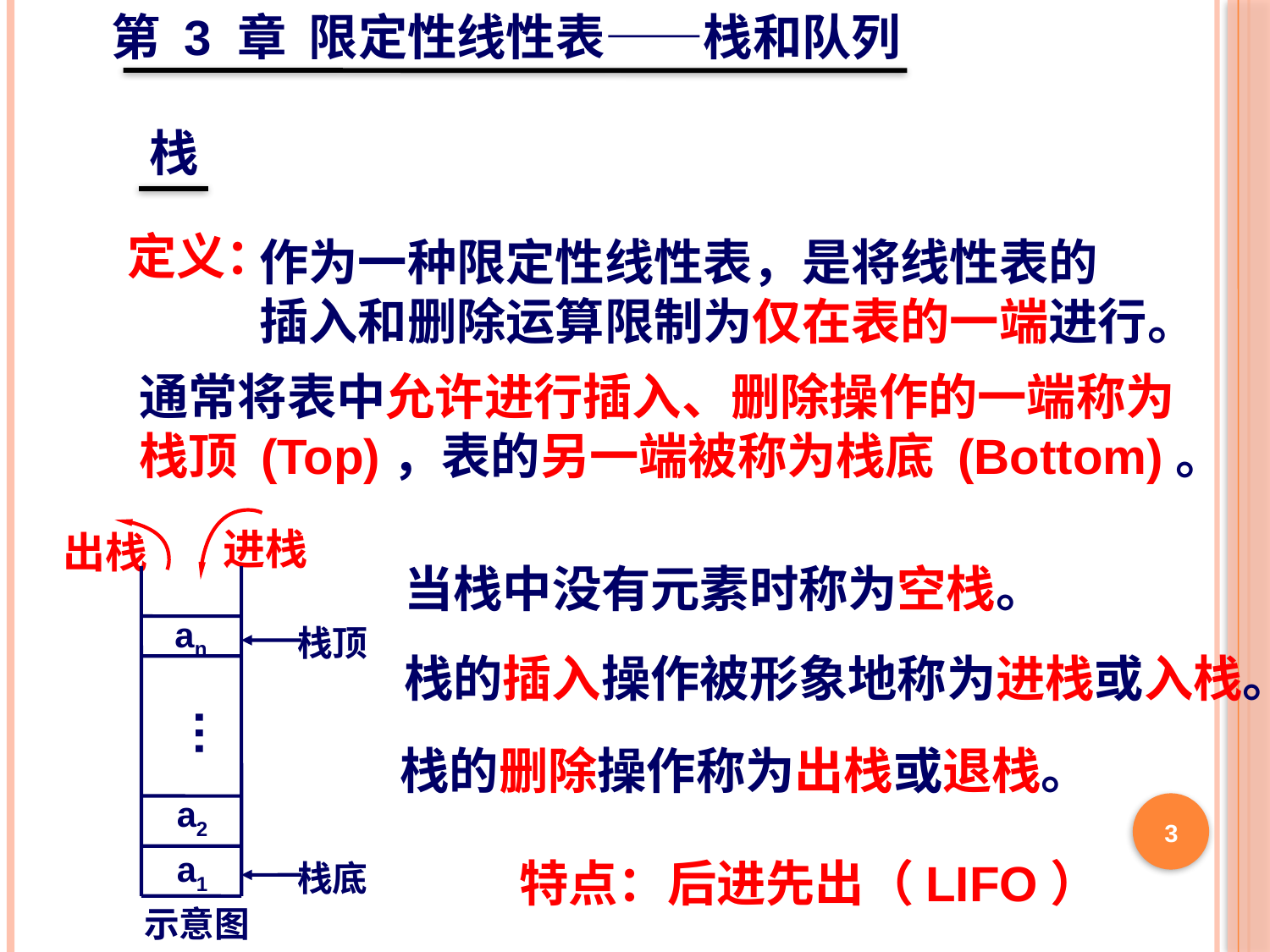

第 3 章  限定性线性表——栈和队列
栈
定义：
作为一种限定性线性表，是将线性表的
插入和删除运算限制为仅在表的一端进行。
通常将表中允许进行插入、删除操作的一端称为
栈顶 (Top)，表的另一端被称为栈底 (Bottom)。

进栈
出栈

当栈中没有元素时称为空栈。

an
…
a2
a1
示意图
栈顶

栈底

栈的插入操作被形象地称为进栈或入栈。
栈的删除操作称为出栈或退栈。
3
特点：后进先出（LIFO）